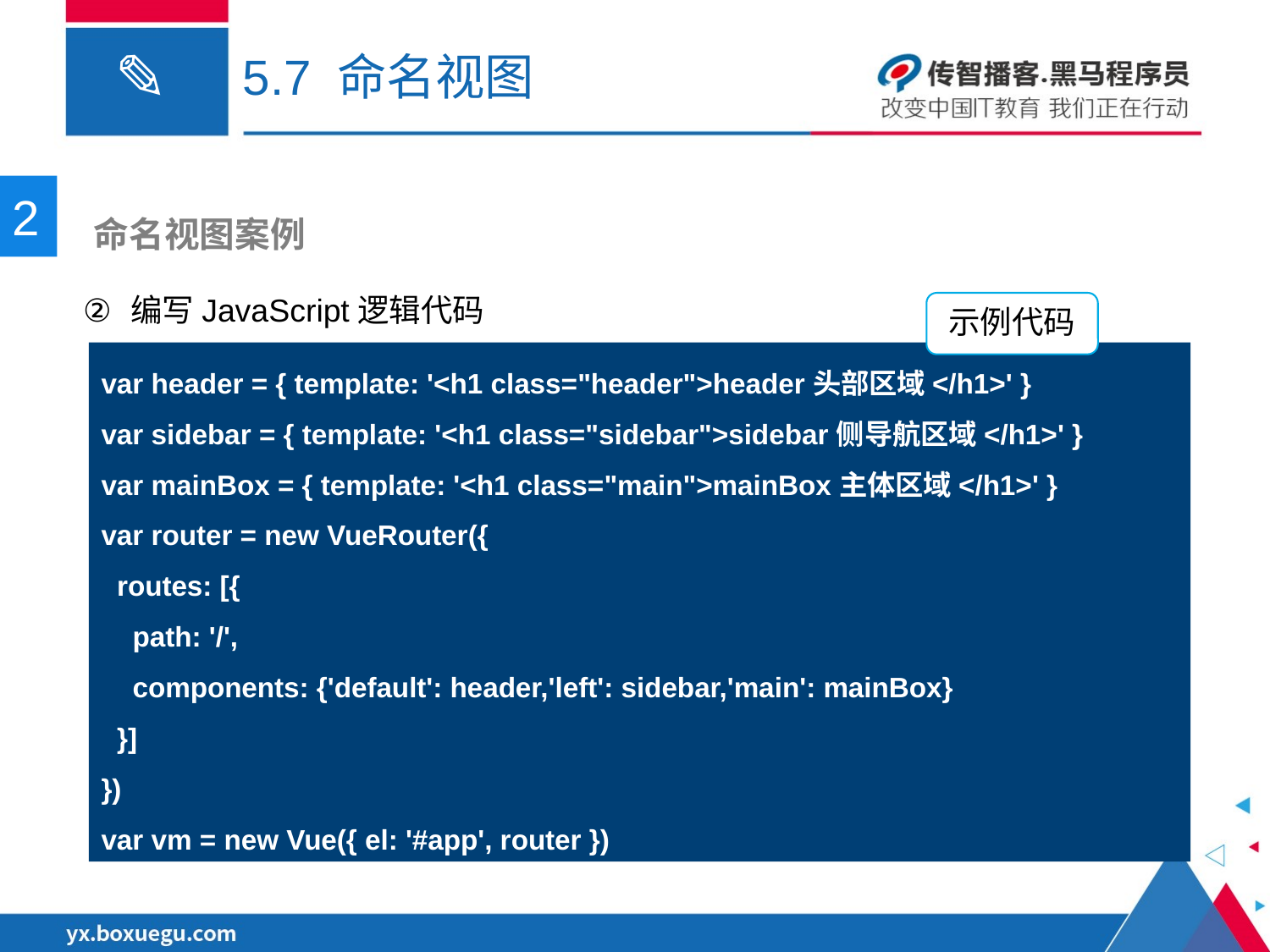

# 5.7 命名视图

2
  命名视图案例
编写JavaScript逻辑代码
示例代码
var header = { template: '<h1 class="header">header头部区域</h1>' }
var sidebar = { template: '<h1 class="sidebar">sidebar侧导航区域</h1>' }
var mainBox = { template: '<h1 class="main">mainBox主体区域</h1>' }
var router = new VueRouter({
  routes: [{
    path: '/',
    components: {'default': header,'left': sidebar,'main': mainBox}
  }]
})
var vm = new Vue({ el: '#app', router })